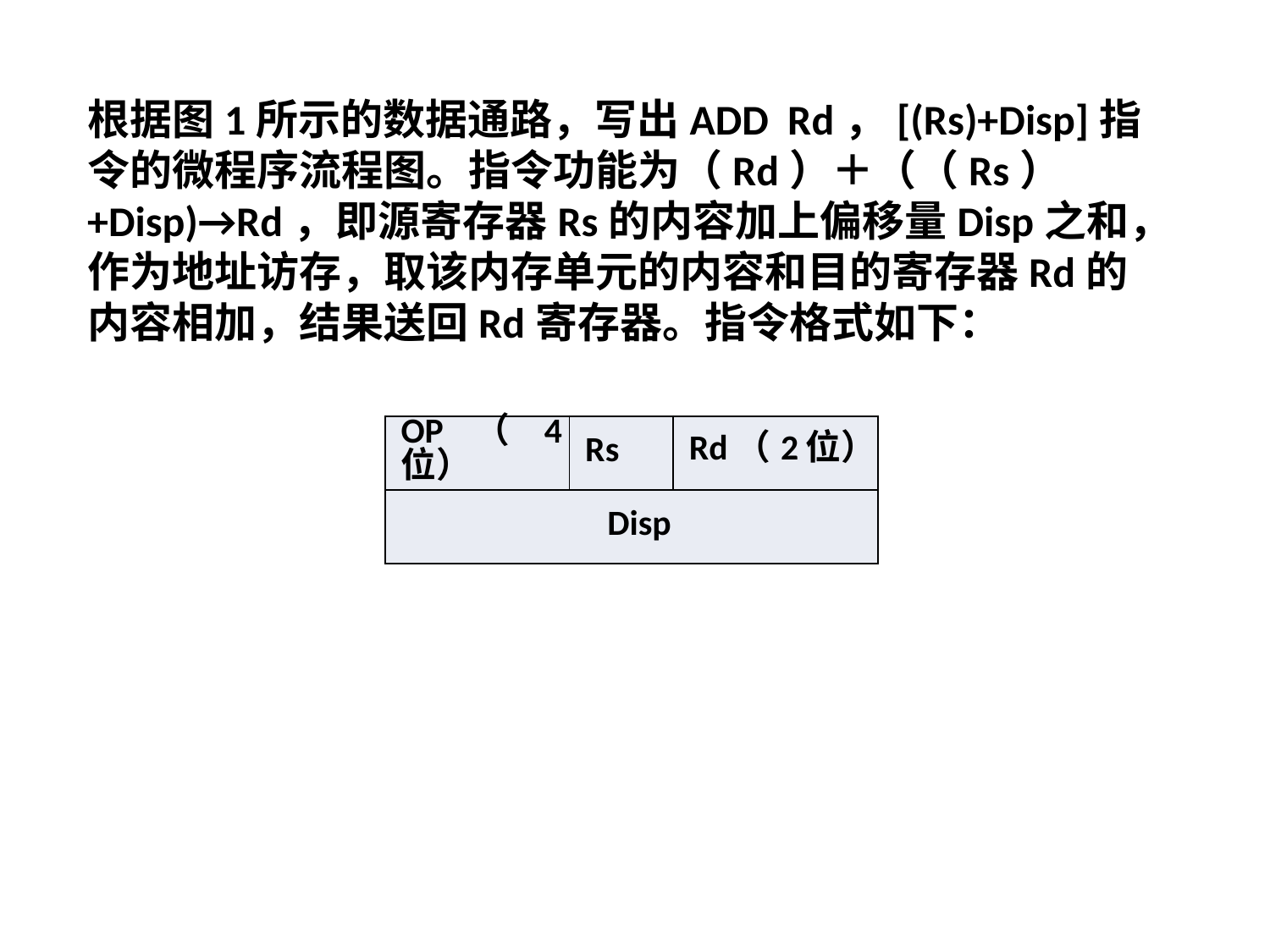

根据图1所示的数据通路，写出ADD  Rd，[(Rs)+Disp]指令的微程序流程图。指令功能为（Rd）＋（（Rs）+Disp)→Rd，即源寄存器Rs的内容加上偏移量Disp之和，作为地址访存，取该内存单元的内容和目的寄存器Rd的内容相加，结果送回Rd寄存器。指令格式如下：
| OP（4位） | Rs | Rd（2位） |
| --- | --- | --- |
| Disp |  |  |